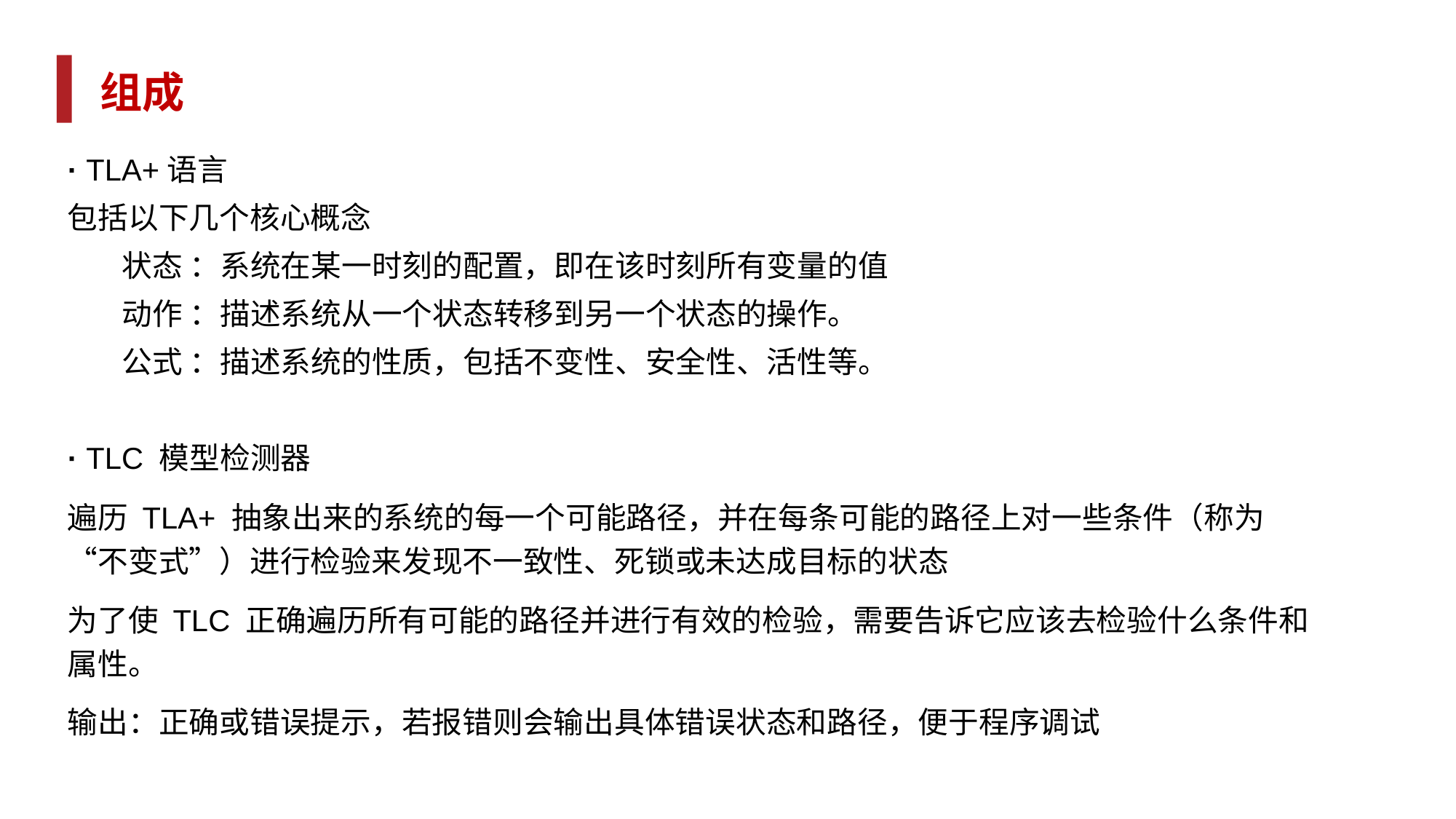

# 组成
· TLA+语言
包括以下几个核心概念
状态 ：系统在某一时刻的配置，即在该时刻所有变量的值
动作 ：描述系统从一个状态转移到另一个状态的操作。
公式 ：描述系统的性质，包括不变性、安全性、活性等。

· TLC 模型检测器
遍历 TLA+ 抽象出来的系统的每一个可能路径，并在每条可能的路径上对一些条件（称为“不变式”）进行检验来发现不一致性、死锁或未达成目标的状态
为了使 TLC 正确遍历所有可能的路径并进行有效的检验，需要告诉它应该去检验什么条件和属性。
输出：正确或错误提示，若报错则会输出具体错误状态和路径，便于程序调试